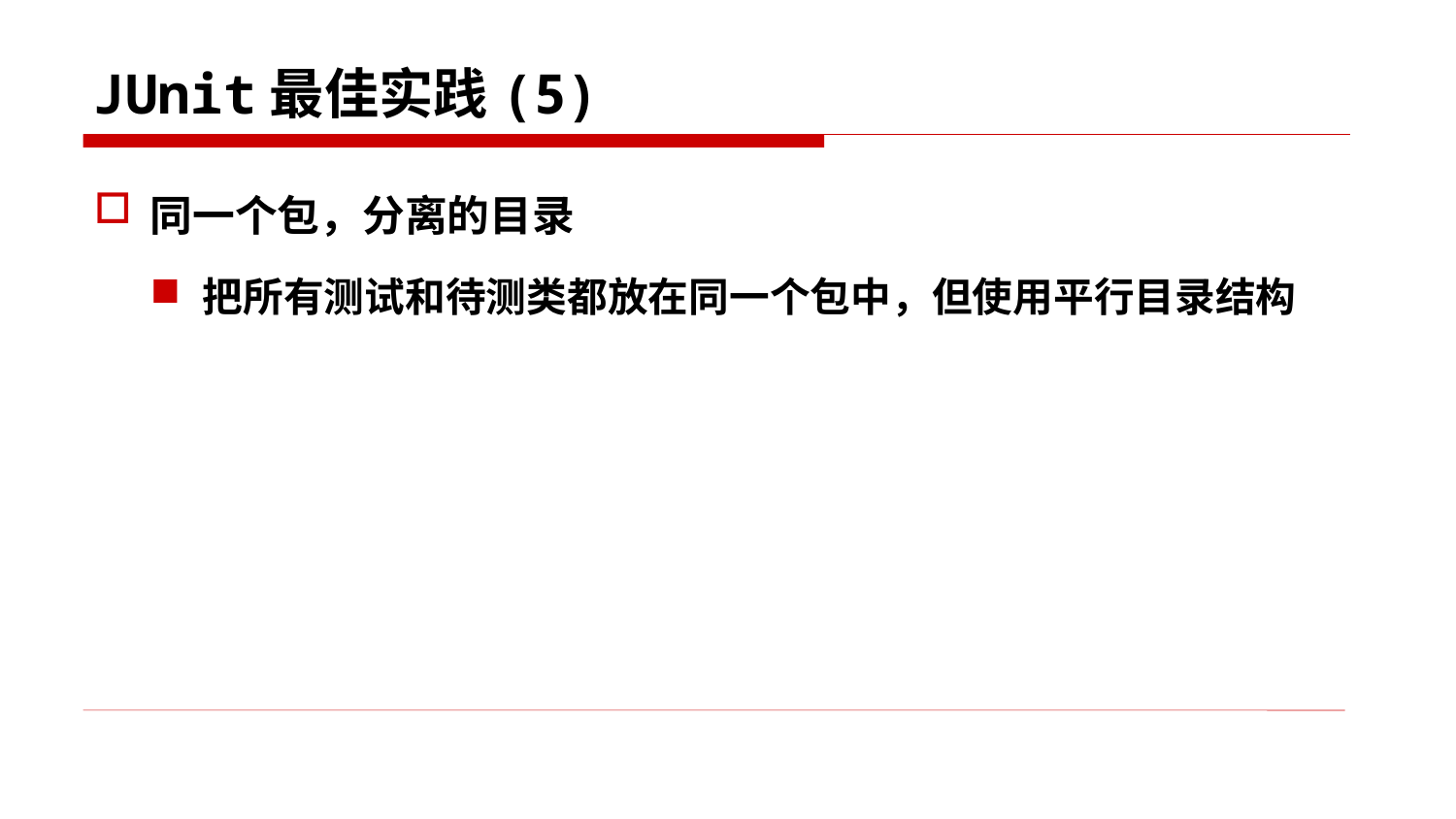

# JUnit最佳实践(5)
同一个包，分离的目录
把所有测试和待测类都放在同一个包中，但使用平行目录结构